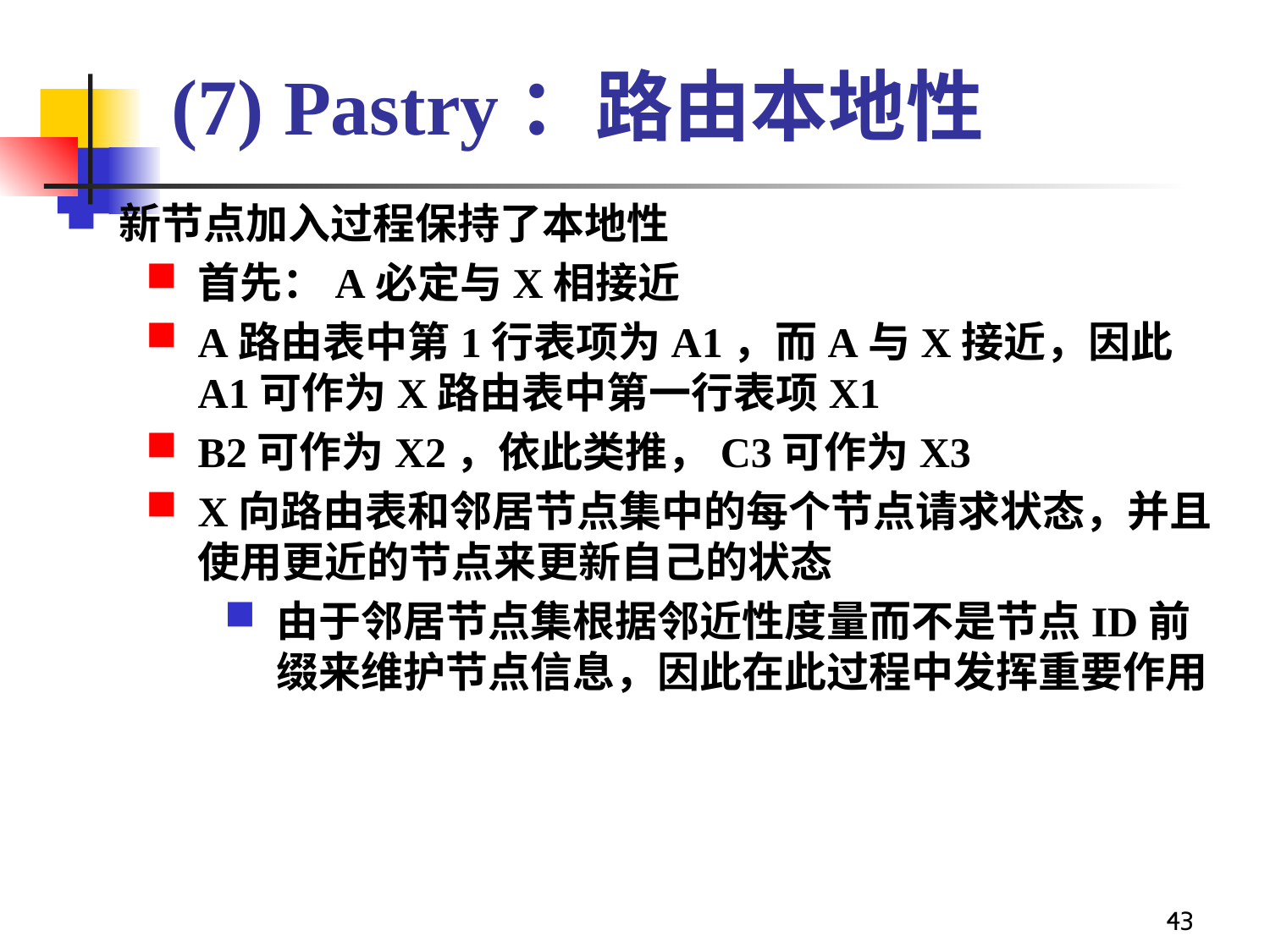

# (7) Pastry：路由本地性
新节点加入过程保持了本地性
首先：A必定与X相接近
A路由表中第1行表项为A1，而A与X接近，因此A1可作为X路由表中第一行表项X1
B2可作为X2，依此类推，C3可作为X3
X向路由表和邻居节点集中的每个节点请求状态，并且使用更近的节点来更新自己的状态
由于邻居节点集根据邻近性度量而不是节点ID前缀来维护节点信息，因此在此过程中发挥重要作用
43